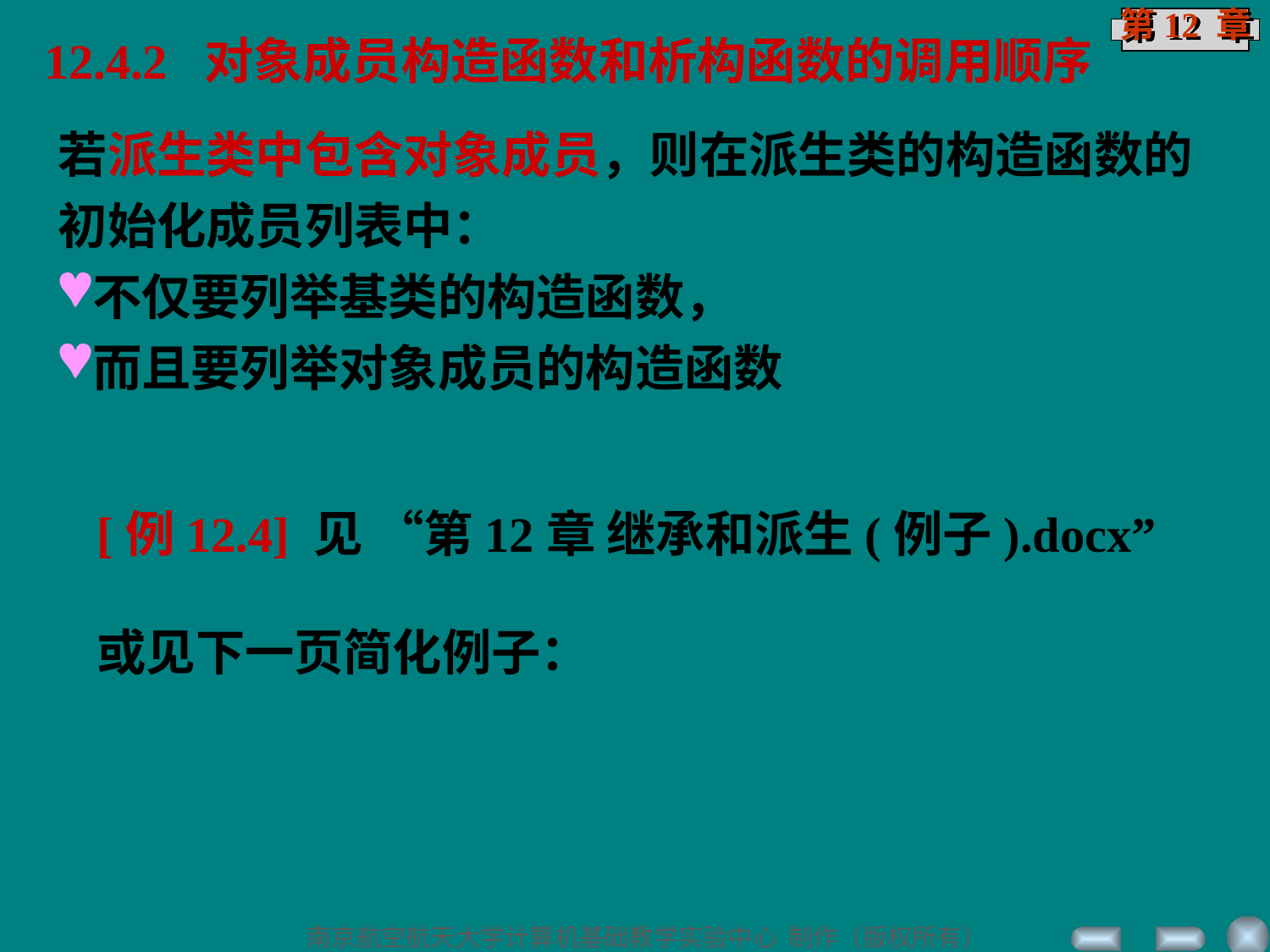

12.4.2  对象成员构造函数和析构函数的调用顺序
若派生类中包含对象成员，则在派生类的构造函数的
初始化成员列表中：
不仅要列举基类的构造函数，
而且要列举对象成员的构造函数
[例12.4] 见 “第12章 继承和派生(例子).docx”

或见下一页简化例子：